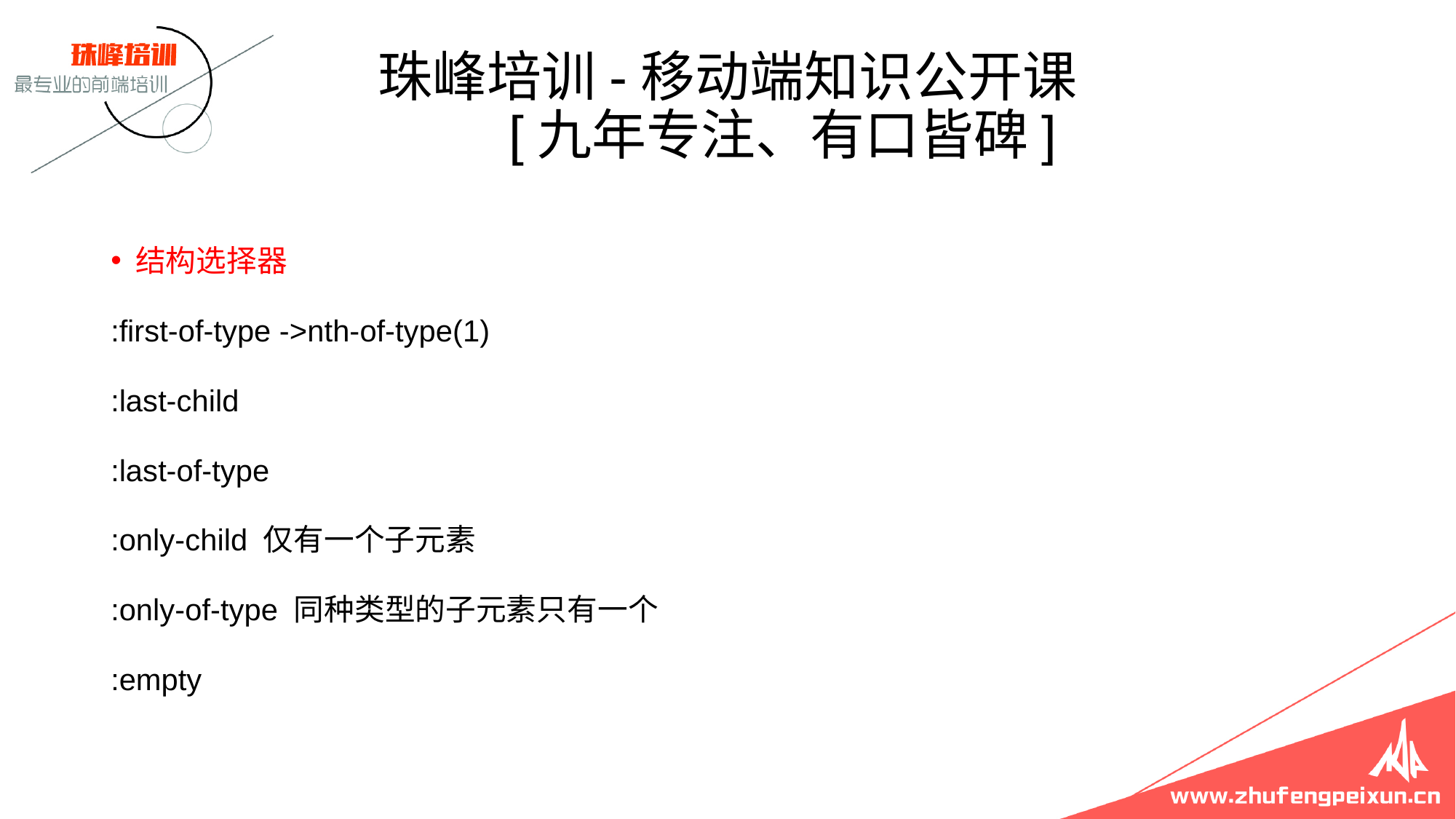

# 珠峰培训-移动端知识公开课 [九年专注、有口皆碑]
 结构选择器
:first-of-type ->nth-of-type(1)
:last-child
:last-of-type
:only-child 仅有一个子元素
:only-of-type 同种类型的子元素只有一个
:empty